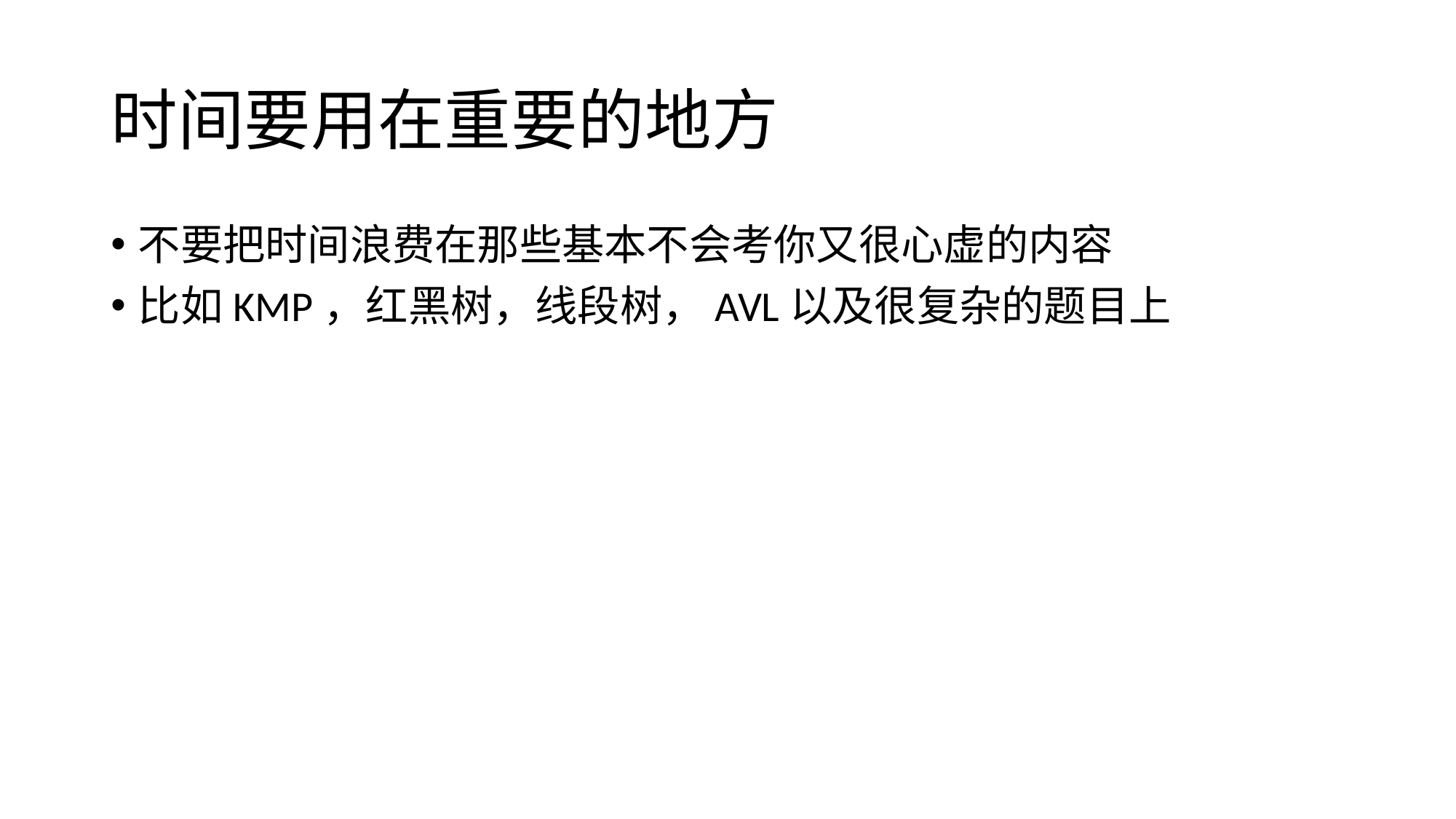

# 时间要用在重要的地方
不要把时间浪费在那些基本不会考你又很心虚的内容
比如KMP，红黑树，线段树，AVL以及很复杂的题目上